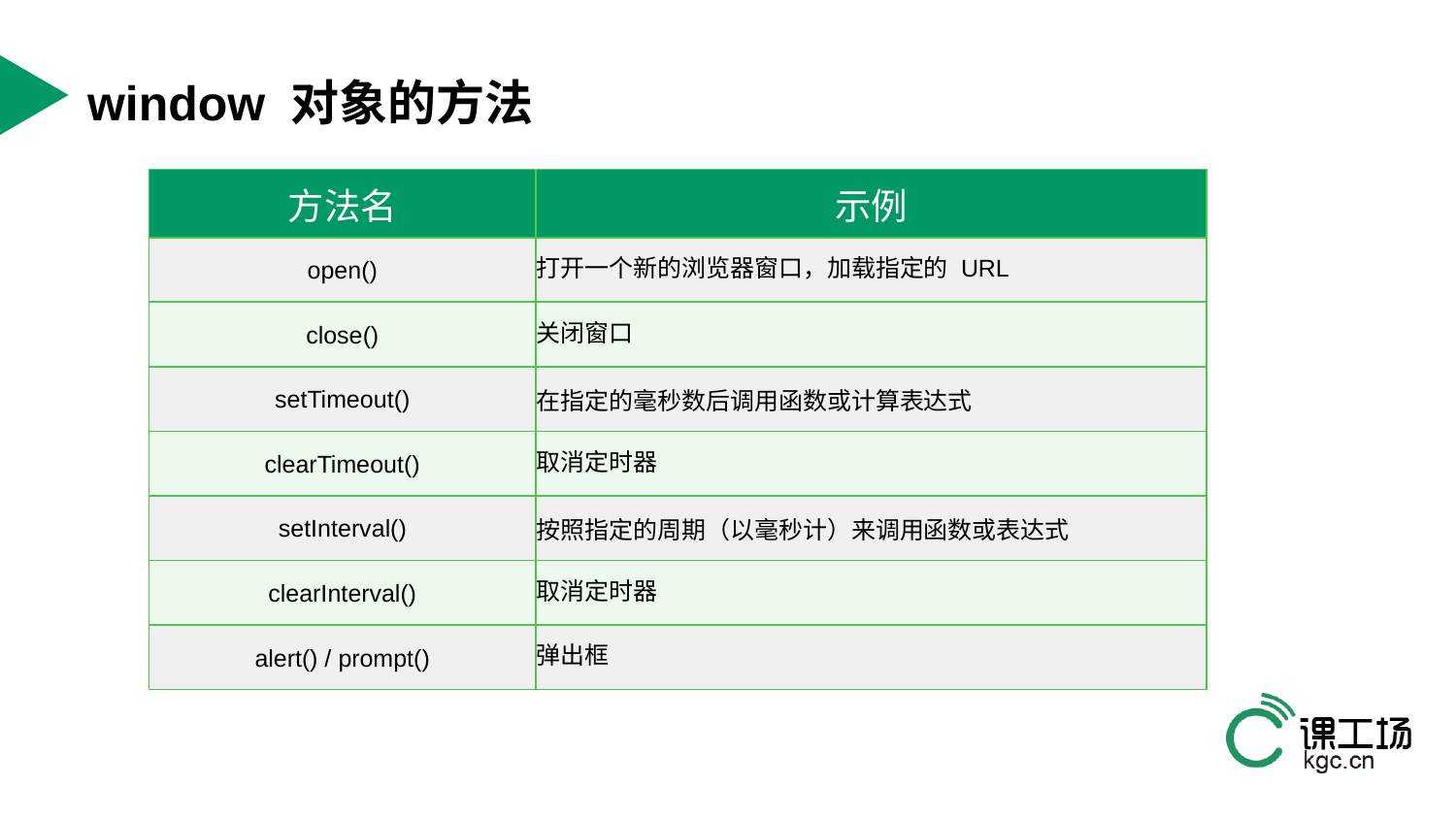

# window 对象的方法
| 方法名 | 示例 |
| --- | --- |
| open() | 打开一个新的浏览器窗口，加载指定的 URL |
| close() | 关闭窗口 |
| setTimeout() | 在指定的毫秒数后调用函数或计算表达式 |
| clearTimeout() | 取消定时器 |
| setInterval() | 按照指定的周期（以毫秒计）来调用函数或表达式 |
| clearInterval() | 取消定时器 |
| alert() / prompt() | 弹出框 |